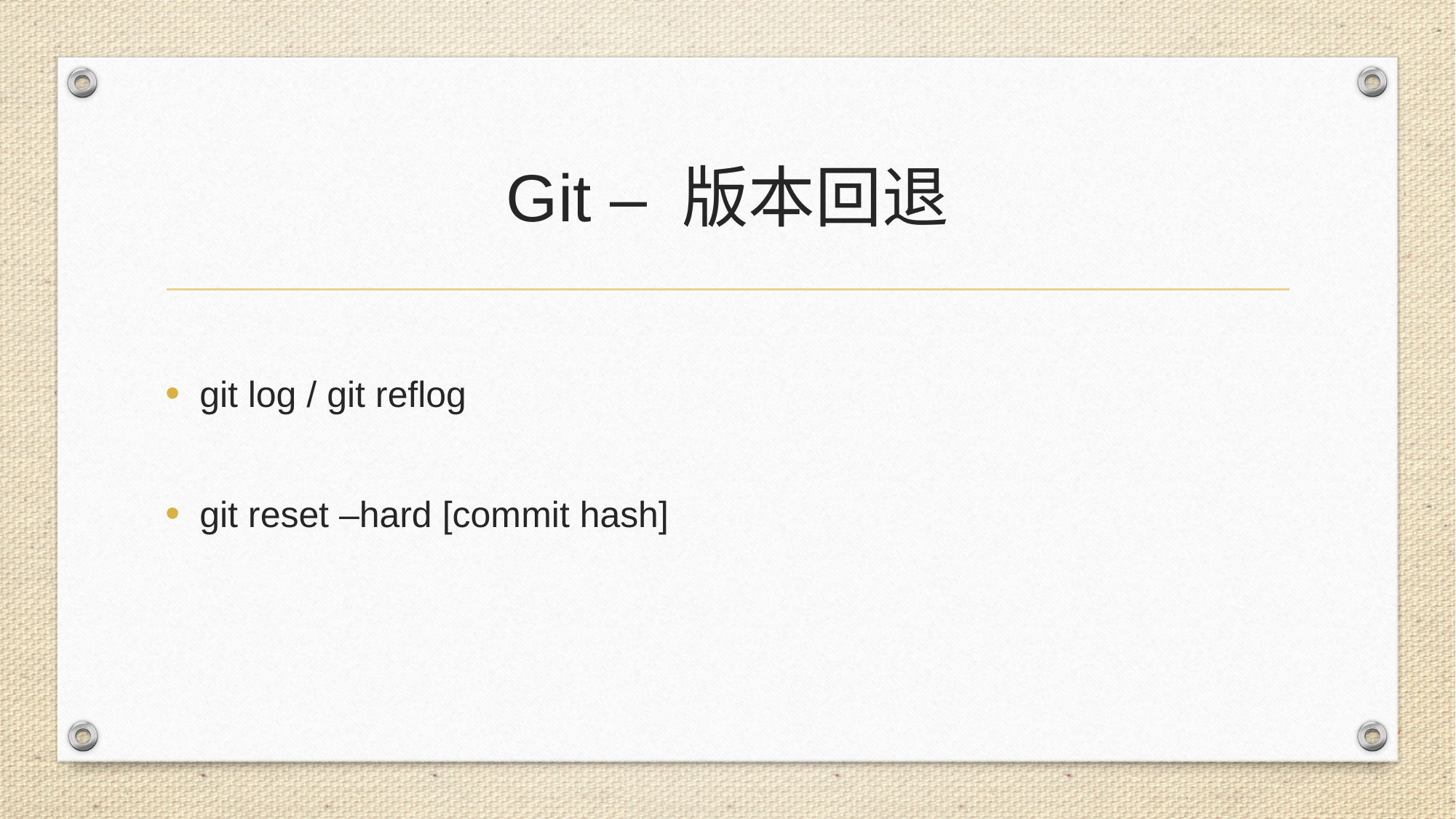

# Git – 版本回退

git log / git reflog

git reset –hard [commit hash]